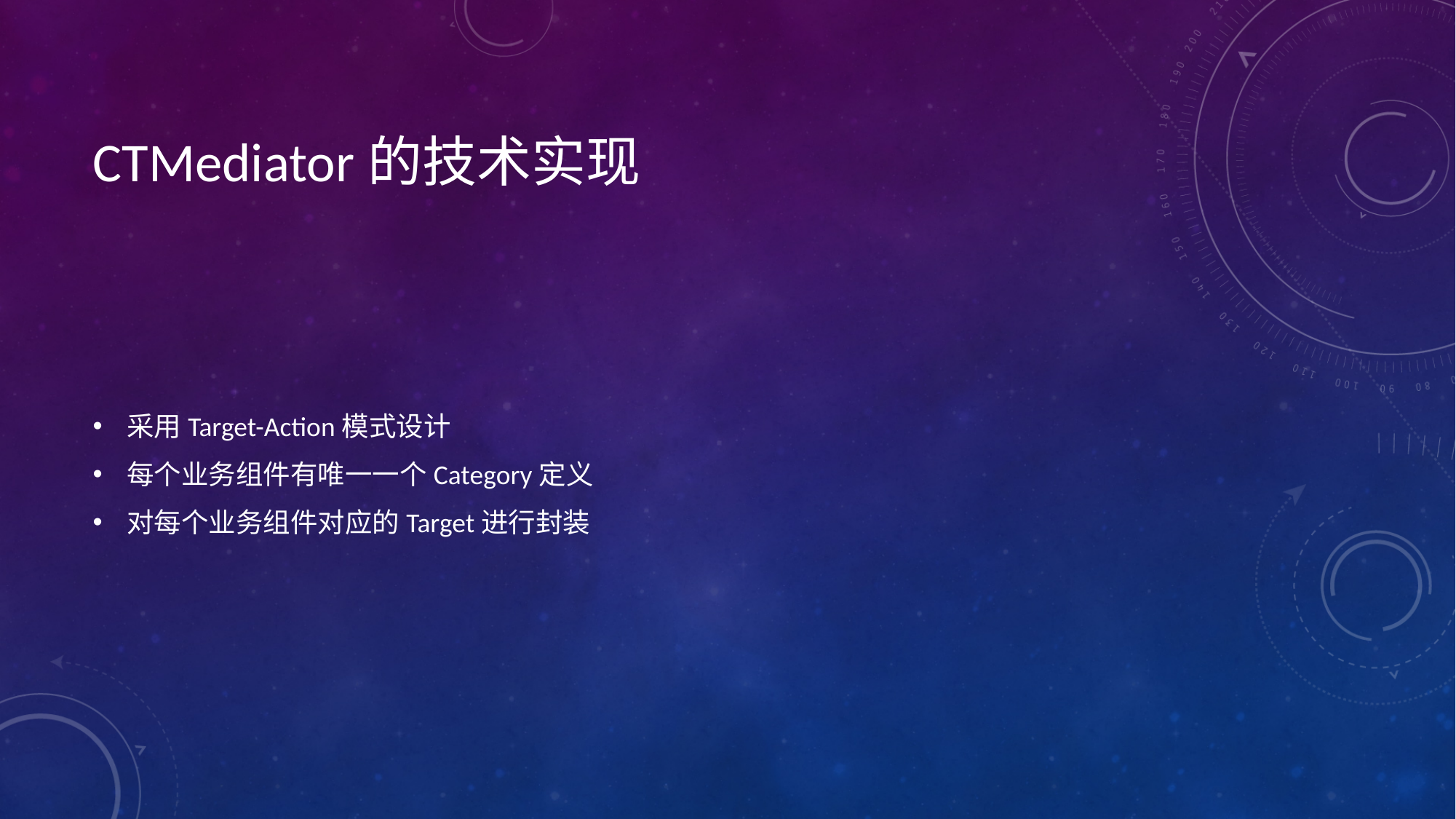

# CTMediator的技术实现
采用Target-Action模式设计
每个业务组件有唯一一个Category定义
对每个业务组件对应的Target进行封装